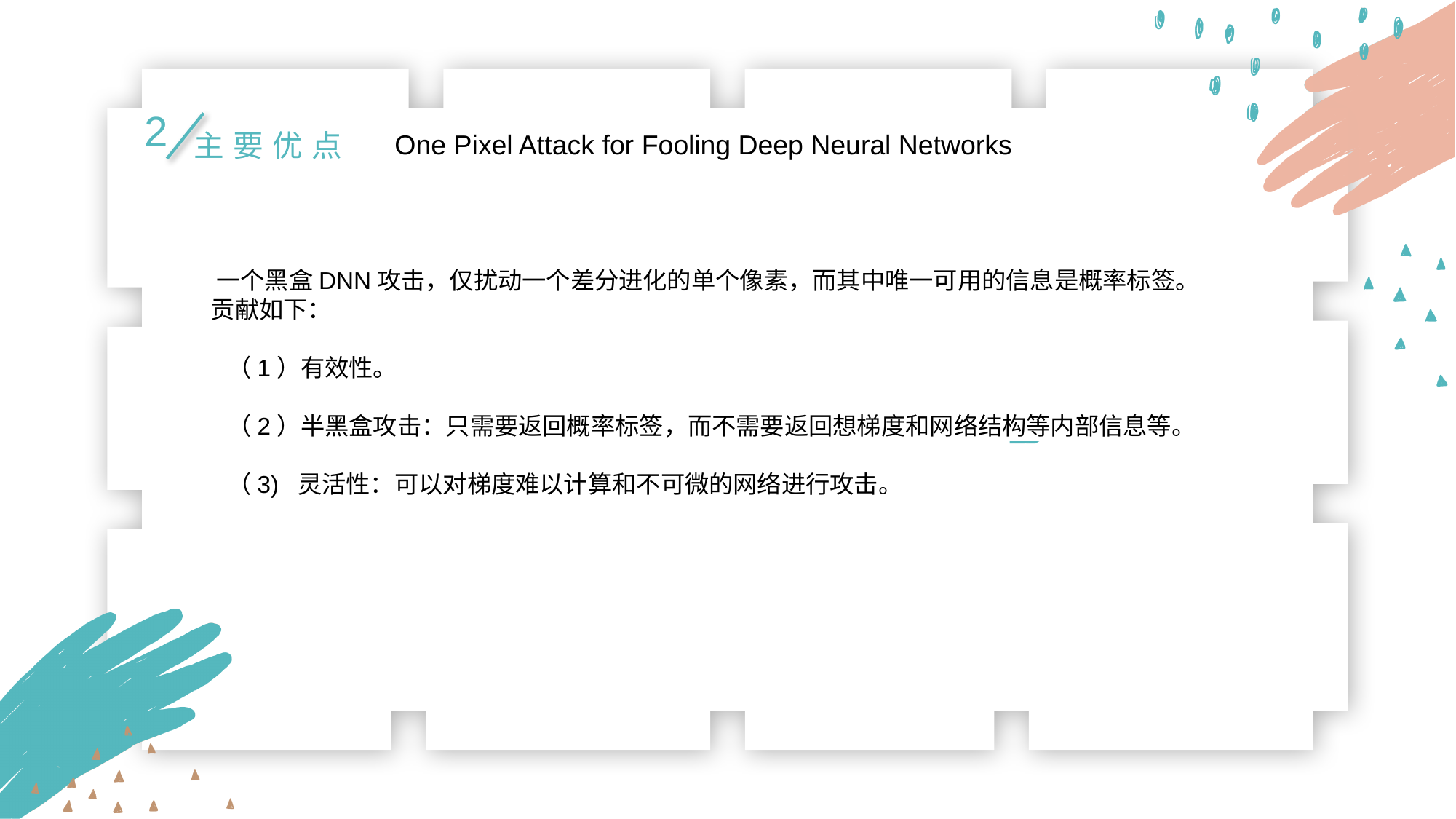

2
主要优点
One Pixel Attack for Fooling Deep Neural Networks

      一个黑盒DNN攻击，仅扰动一个差分进化的单个像素，而其中唯一可用的信息是概率标签。
     贡献如下：

        （1）有效性。

        （2）半黑盒攻击：只需要返回概率标签，而不需要返回想梯度和网络结构等内部信息等。

        （3)  灵活性：可以对梯度难以计算和不可微的网络进行攻击。